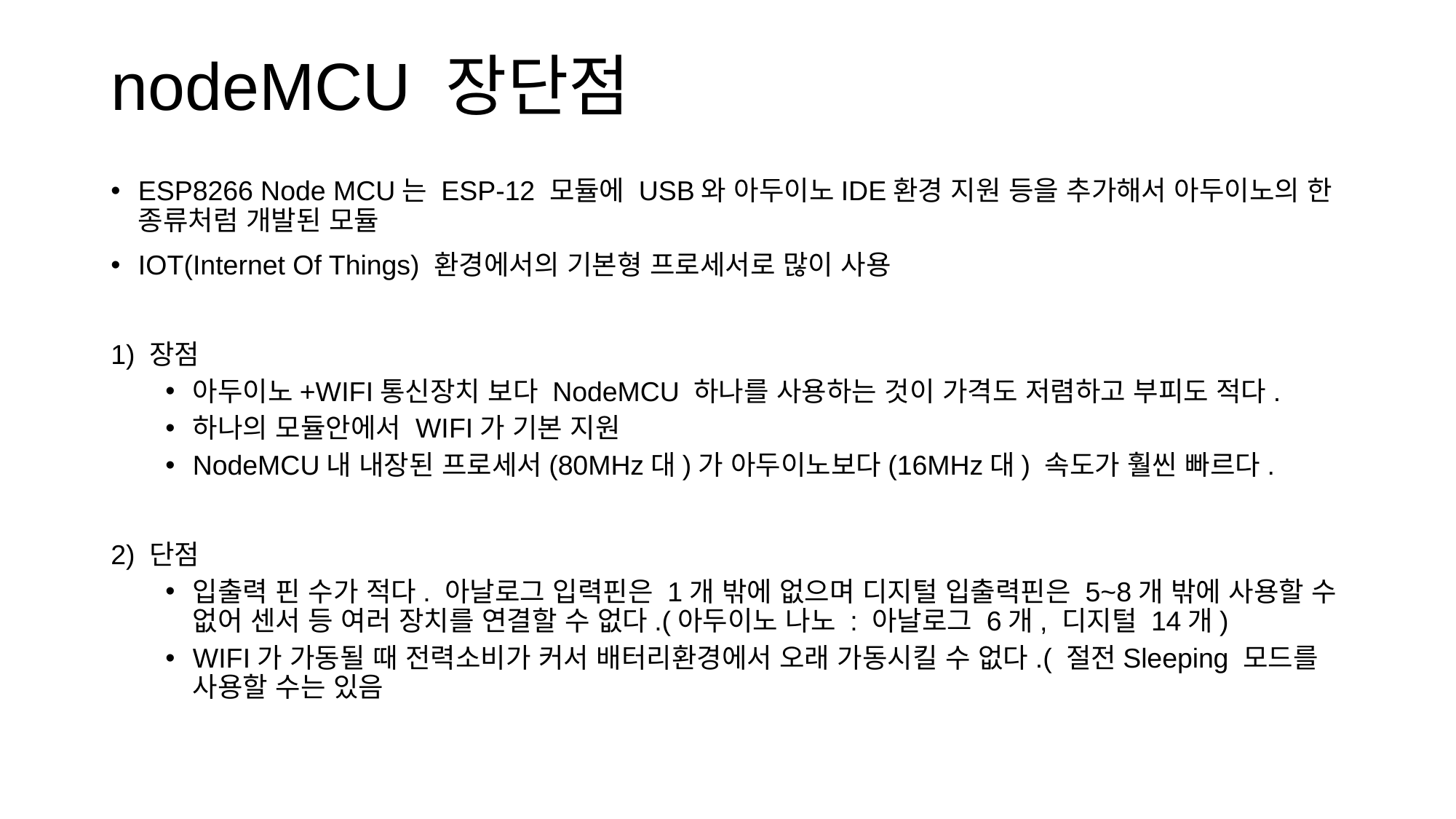

# nodeMCU 장단점
ESP8266 Node MCU는 ESP-12 모듈에 USB와 아두이노IDE환경 지원 등을 추가해서 아두이노의 한 종류처럼 개발된 모듈
IOT(Internet Of Things) 환경에서의 기본형 프로세서로 많이 사용
​
1) 장점
아두이노+WIFI통신장치 보다 NodeMCU 하나를 사용하는 것이 가격도 저렴하고 부피도 적다.
하나의 모듈안에서 WIFI가 기본 지원
NodeMCU내 내장된 프로세서(80MHz대)가 아두이노보다(16MHz대) 속도가 훨씬 빠르다.
​
2) 단점
입출력 핀 수가 적다. 아날로그 입력핀은 1개 밖에 없으며 디지털 입출력핀은 5~8개 밖에 사용할 수 없어 센서 등 여러 장치를 연결할 수 없다.(아두이노 나노 : 아날로그 6개, 디지털 14개)
WIFI가 가동될 때 전력소비가 커서 배터리환경에서 오래 가동시킬 수 없다.( 절전Sleeping 모드를 사용할 수는 있음